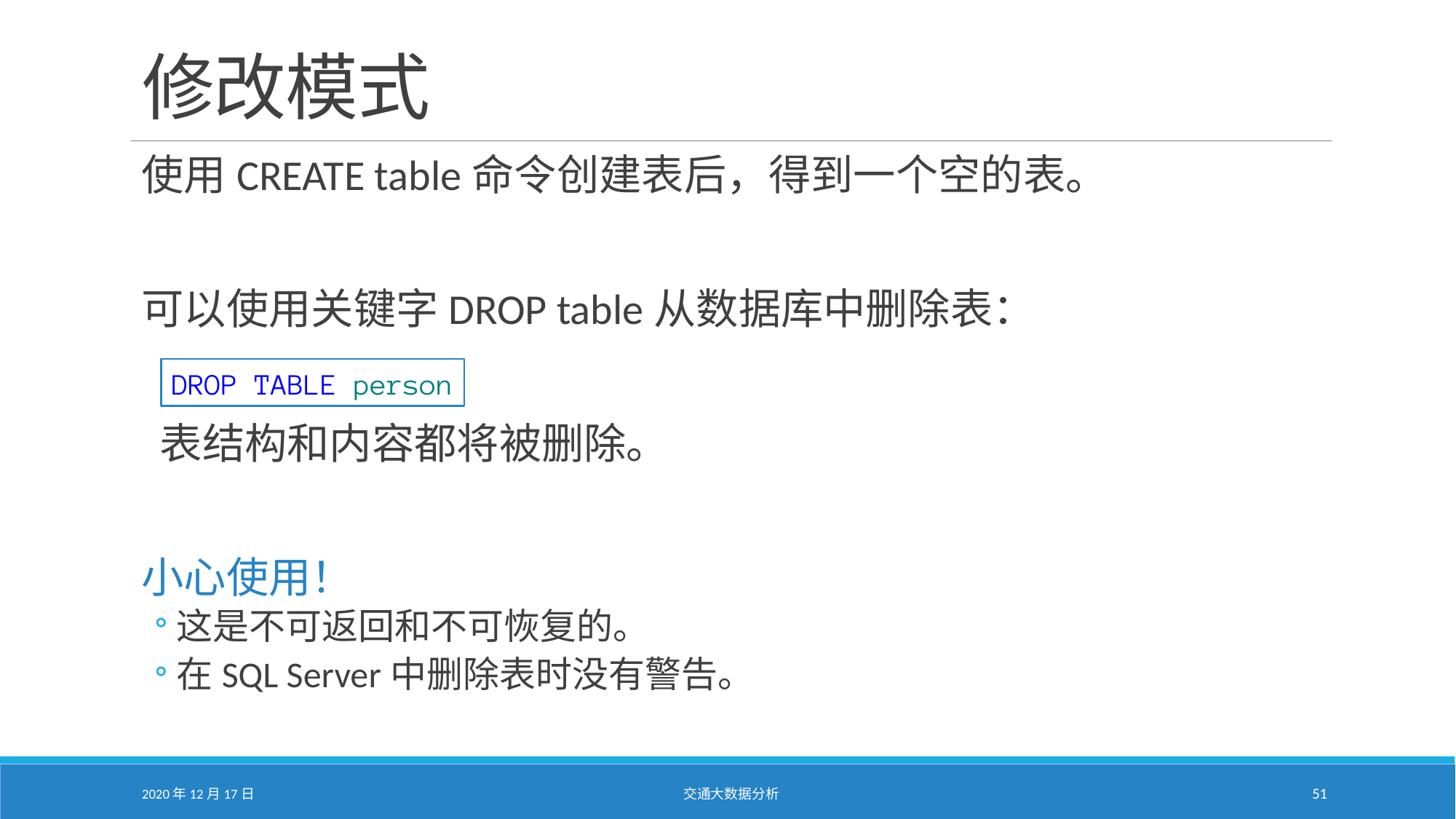

# 修改模式
使用CREATE table命令创建表后，得到一个空的表。

可以使用关键字DROP table从数据库中删除表：

  表结构和内容都将被删除。

小心使用！
这是不可返回和不可恢复的。
在SQL Server中删除表时没有警告。
DROP TABLE person
2020年12月17日
交通大数据分析
51